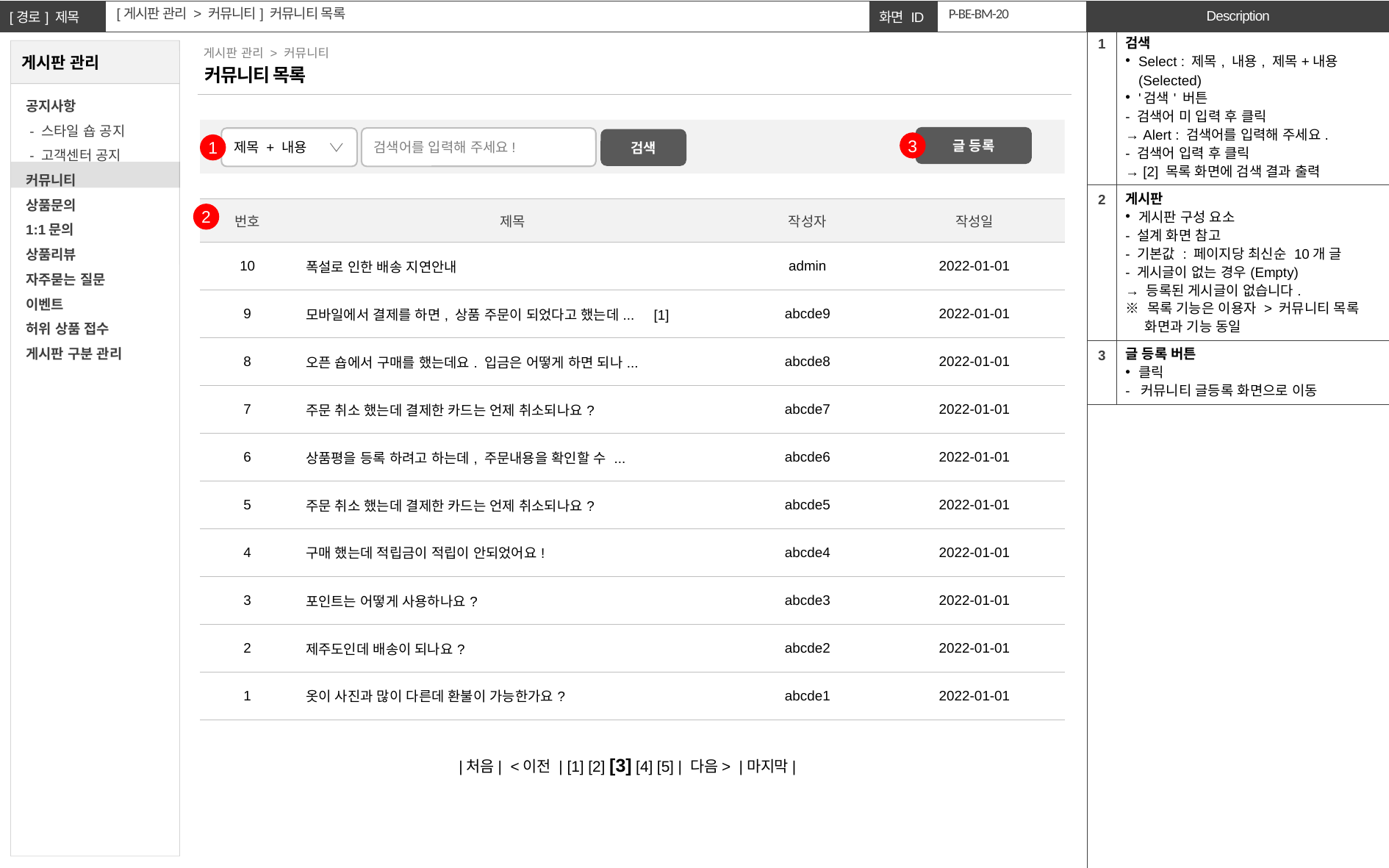

[게시판 관리 > 커뮤니티] 커뮤니티 목록
# P-BE-BM-20
| 1 | 검색 Select : 제목, 내용, 제목+내용(Selected) '검색' 버튼 - 검색어 미 입력 후 클릭 → Alert : 검색어를 입력해 주세요. - 검색어 입력 후 클릭 → [2] 목록 화면에 검색 결과 출력 |
| --- | --- |
| 2 | 게시판 게시판 구성 요소 - 설계 화면 참고 - 기본값 : 페이지당 최신순 10개 글 - 게시글이 없는 경우(Empty) → 등록된 게시글이 없습니다. ※ 목록 기능은 이용자 > 커뮤니티 목록 화면과 기능 동일 |
| 3 | 글 등록 버튼 클릭 - 커뮤니티 글등록 화면으로 이동 |
|  |  |
게시판 관리 > 커뮤니티
커뮤니티 목록

글 등록
검색어를 입력해 주세요!
제목 + 내용
검색
3
1

| 번호 | 제목 | 작성자 | 작성일 |
| --- | --- | --- | --- |
| 10 | 폭설로 인한 배송 지연안내 | admin | 2022-01-01 |
| 9 | 모바일에서 결제를 하면, 상품 주문이 되었다고 했는데... [1] | abcde9 | 2022-01-01 |
| 8 | 오픈 숍에서 구매를 했는데요. 입금은 어떻게 하면 되나... | abcde8 | 2022-01-01 |
| 7 | 주문 취소 했는데 결제한 카드는 언제 취소되나요? | abcde7 | 2022-01-01 |
| 6 | 상품평을 등록 하려고 하는데, 주문내용을 확인할 수 ... | abcde6 | 2022-01-01 |
| 5 | 주문 취소 했는데 결제한 카드는 언제 취소되나요? | abcde5 | 2022-01-01 |
| 4 | 구매 했는데 적립금이 적립이 안되었어요! | abcde4 | 2022-01-01 |
| 3 | 포인트는 어떻게 사용하나요? | abcde3 | 2022-01-01 |
| 2 | 제주도인데 배송이 되나요? | abcde2 | 2022-01-01 |
| 1 | 옷이 사진과 많이 다른데 환불이 가능한가요? | abcde1 | 2022-01-01 |
2
|처음|  <이전 | [1] [2] [3] [4] [5] | 다음>  |마지막|